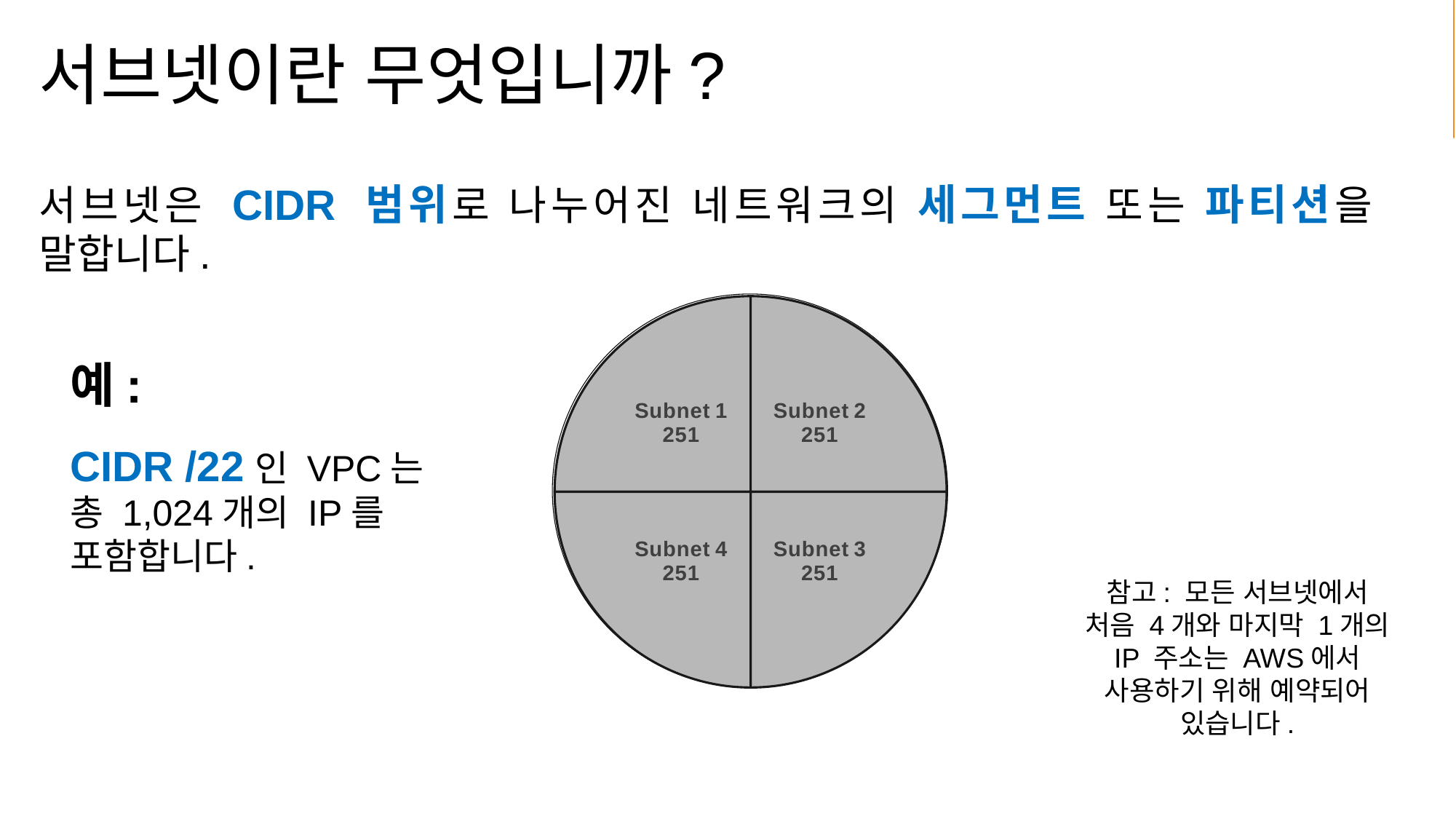

# 서브넷이란 무엇입니까?

서브넷은 CIDR 범위로 나누어진 네트워크의 세그먼트 또는 파티션을 말합니다.

### Chart

| Category | IP Addresses (1024 total IPs) |
|---|---|
| Subnet 1 | 251.0 |
| Subnet 2 | 251.0 |
| Subnet 3 | 251.0 |
| Subnet 4 | 251.0 |
예:
CIDR /22인 VPC는 총 1,024개의 IP를 포함합니다.
IP 1,024개
참고: 모든 서브넷에서 처음 4개와 마지막 1개의 IP 주소는 AWS에서 사용하기 위해 예약되어 있습니다.